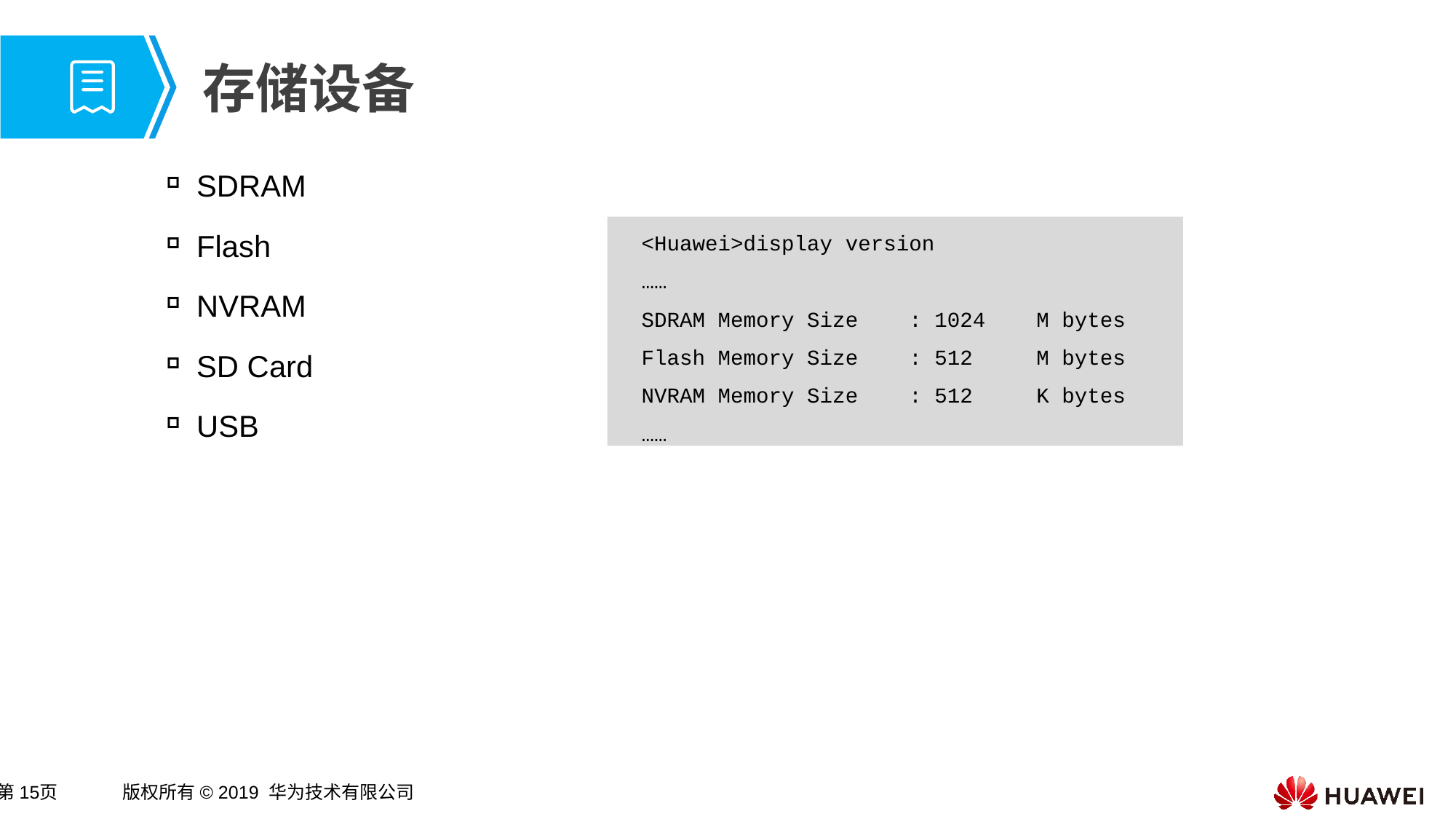

# 存储设备
SDRAM
Flash
NVRAM
SD Card
USB

<Huawei>display version
……
SDRAM Memory Size    : 1024    M bytes
Flash Memory Size    : 512     M bytes
NVRAM Memory Size    : 512     K bytes
……